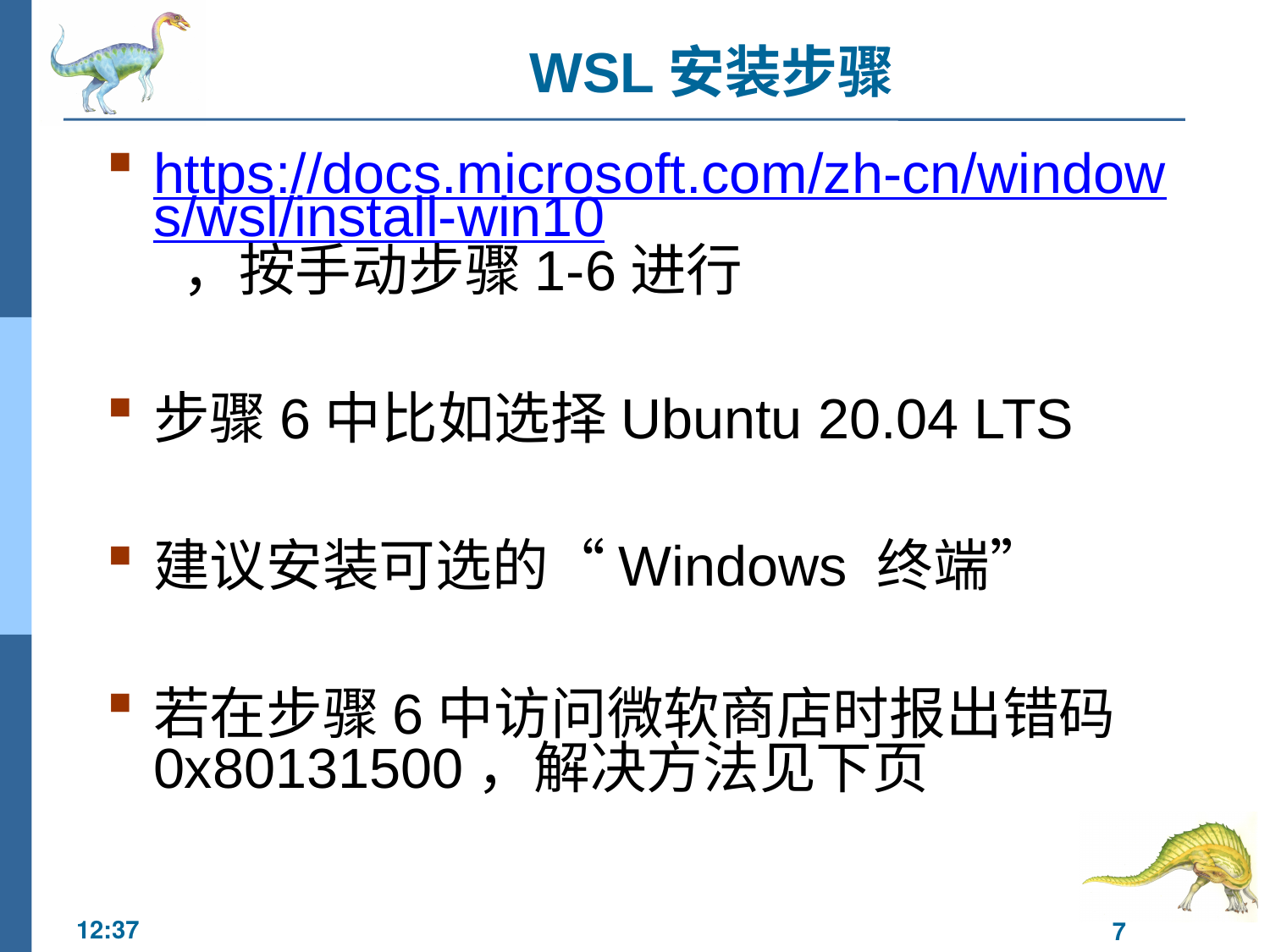

# WSL安装步骤
https://docs.microsoft.com/zh-cn/windows/wsl/install-win10 ，按手动步骤1-6进行

步骤6中比如选择Ubuntu 20.04 LTS

建议安装可选的“Windows 终端”

若在步骤6中访问微软商店时报出错码0x80131500，解决方法见下页